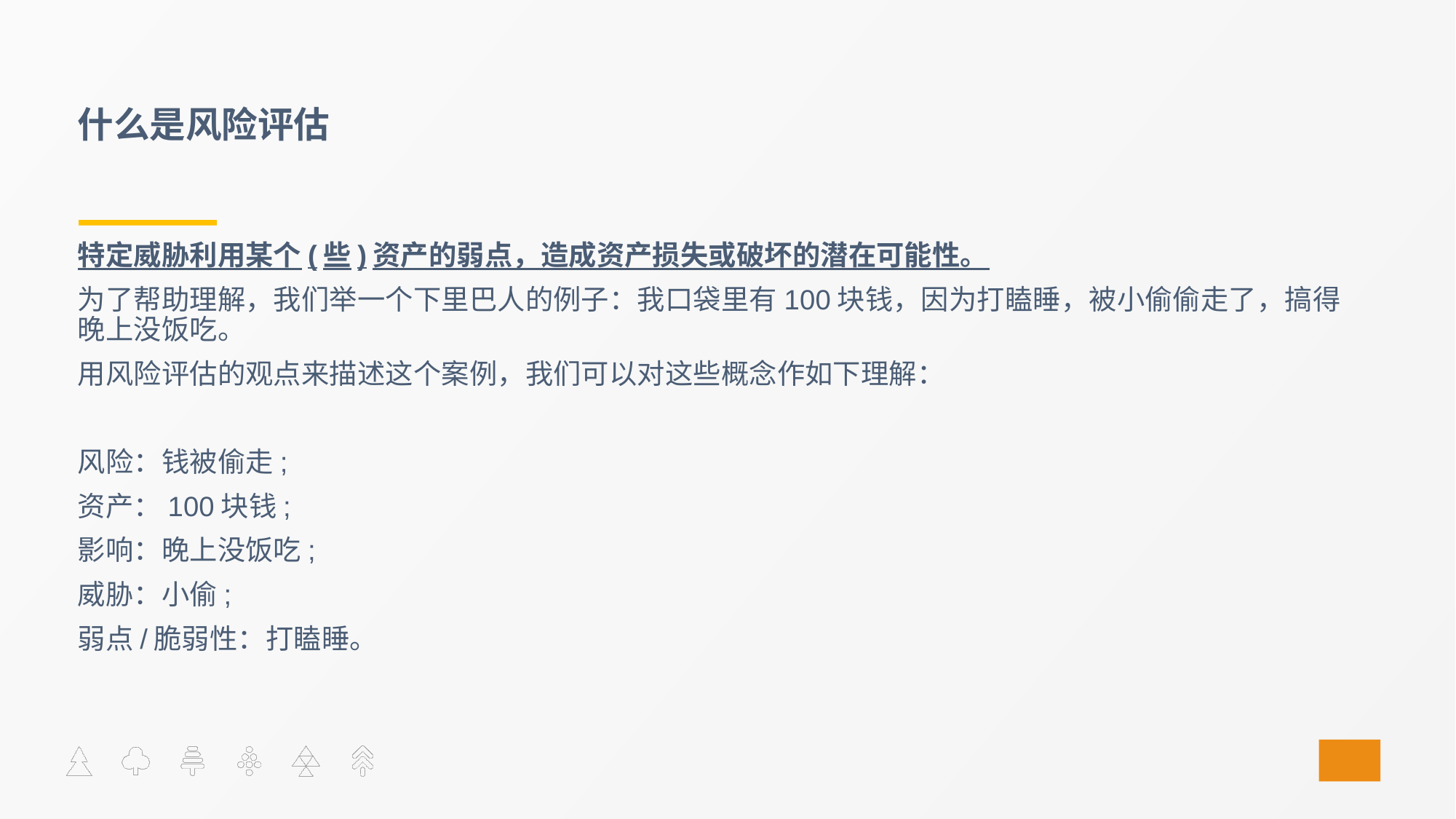

# 什么是风险评估

特定威胁利用某个(些)资产的弱点，造成资产损失或破坏的潜在可能性。
为了帮助理解，我们举一个下里巴人的例子：我口袋里有100块钱，因为打瞌睡，被小偷偷走了，搞得晚上没饭吃。
用风险评估的观点来描述这个案例，我们可以对这些概念作如下理解：

风险：钱被偷走;
资产：100块钱;
影响：晚上没饭吃;
威胁：小偷;
弱点/脆弱性：打瞌睡。

2